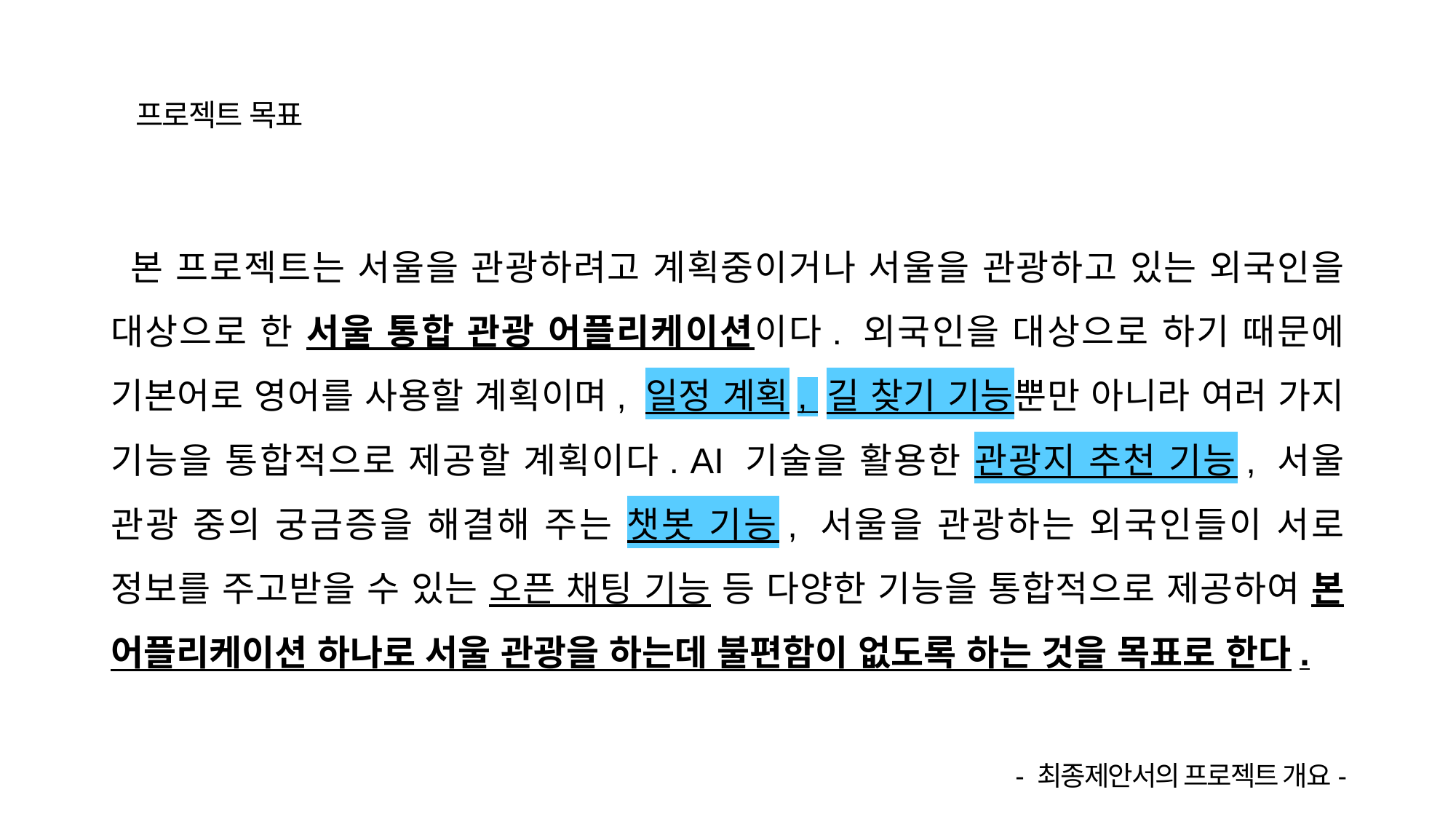

프로젝트 목표
 본 프로젝트는 서울을 관광하려고 계획중이거나 서울을 관광하고 있는 외국인을 대상으로 한 서울 통합 관광 어플리케이션이다. 외국인을 대상으로 하기 때문에 기본어로 영어를 사용할 계획이며, 일정 계획, 길 찾기 기능뿐만 아니라 여러 가지 기능을 통합적으로 제공할 계획이다. AI 기술을 활용한 관광지 추천 기능, 서울 관광 중의 궁금증을 해결해 주는 챗봇 기능, 서울을 관광하는 외국인들이 서로 정보를 주고받을 수 있는 오픈 채팅 기능 등 다양한 기능을 통합적으로 제공하여 본 어플리케이션 하나로 서울 관광을 하는데 불편함이 없도록 하는 것을 목표로 한다.

- 최종제안서의 프로젝트 개요-